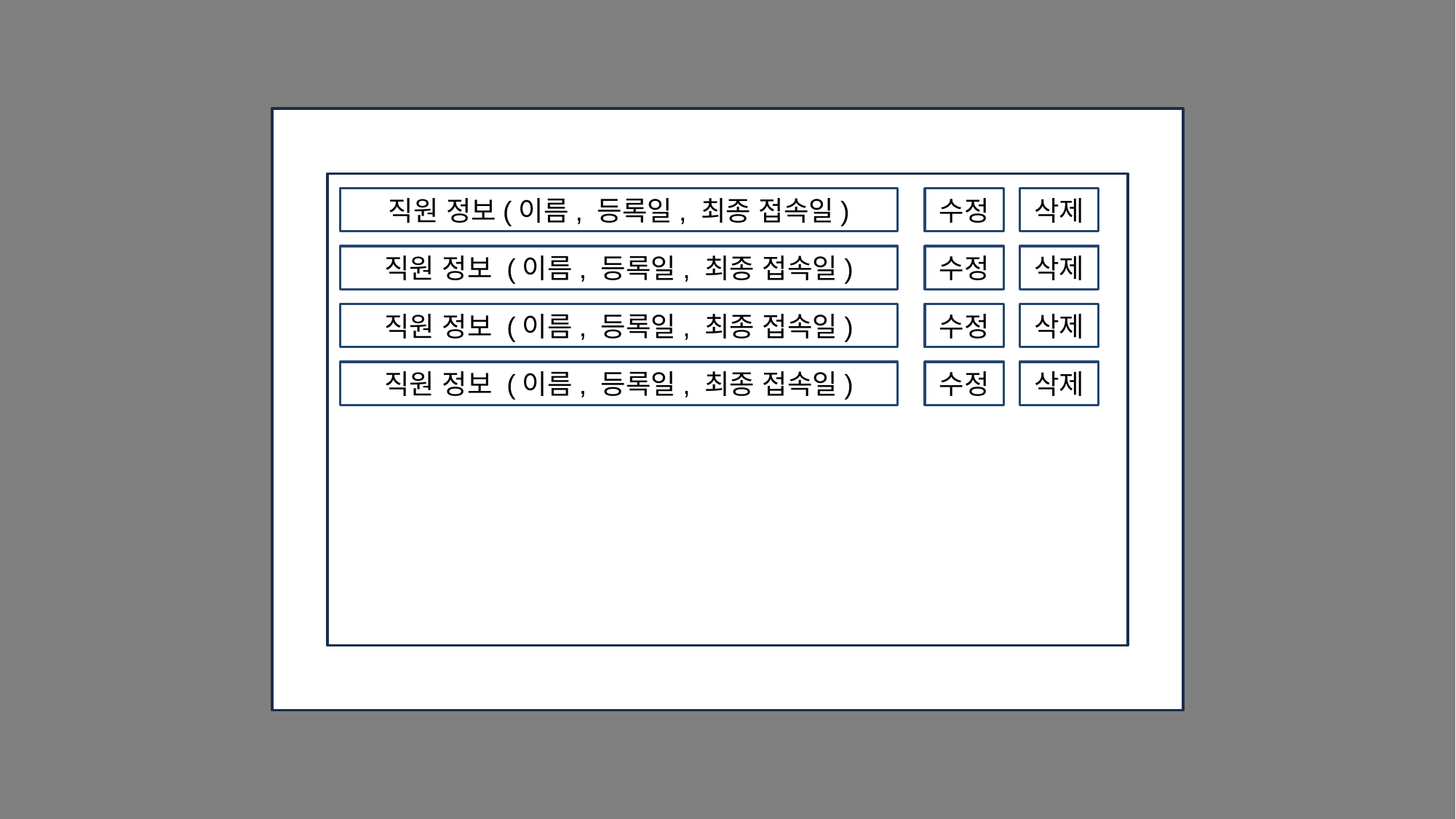

직원 정보(이름, 등록일, 최종 접속일)
수정
삭제
직원 정보 (이름, 등록일, 최종 접속일)
수정
삭제
직원 정보 (이름, 등록일, 최종 접속일)
수정
삭제
직원 정보 (이름, 등록일, 최종 접속일)
수정
삭제